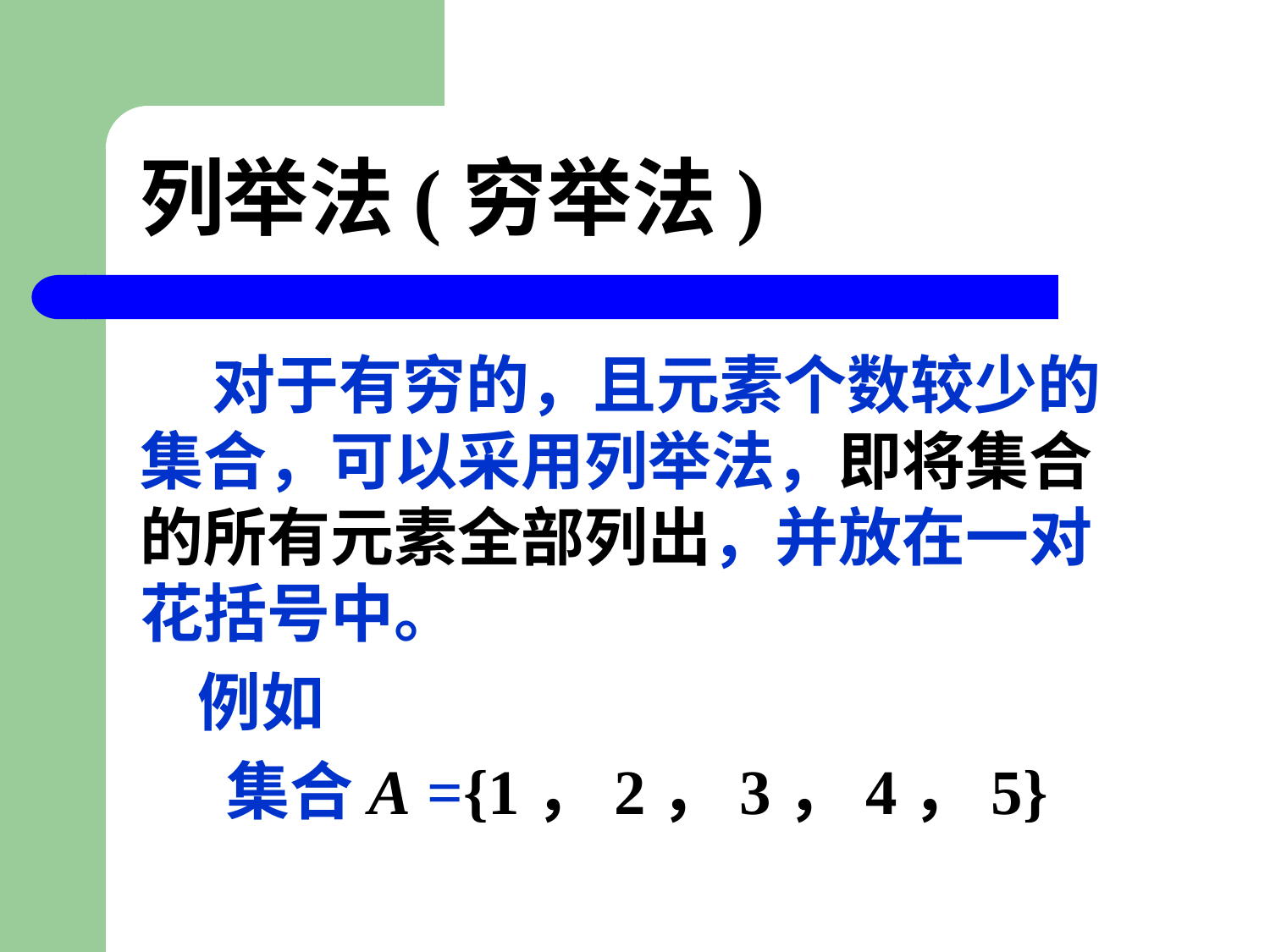

# 列举法(穷举法)
    对于有穷的，且元素个数较少的集合，可以采用列举法，即将集合的所有元素全部列出，并放在一对花括号中。
   例如
     集合A ={1，2，3，4，5}